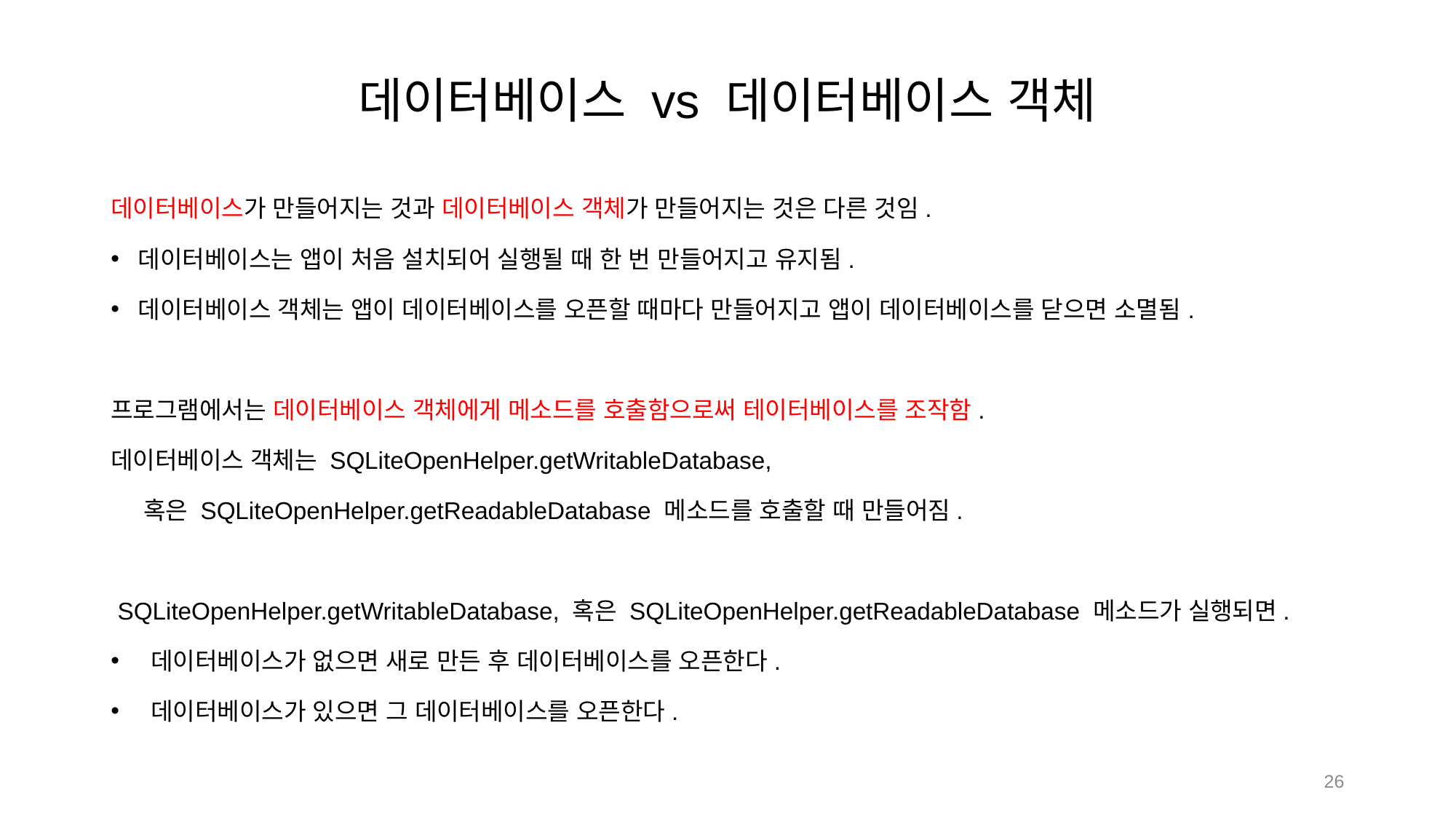

# 데이터베이스 vs 데이터베이스 객체
데이터베이스가 만들어지는 것과 데이터베이스 객체가 만들어지는 것은 다른 것임.
데이터베이스는 앱이 처음 설치되어 실행될 때 한 번 만들어지고 유지됨.
데이터베이스 객체는 앱이 데이터베이스를 오픈할 때마다 만들어지고 앱이 데이터베이스를 닫으면 소멸됨.

프로그램에서는 데이터베이스 객체에게 메소드를 호출함으로써 테이터베이스를 조작함.
데이터베이스 객체는 SQLiteOpenHelper.getWritableDatabase,
    혹은 SQLiteOpenHelper.getReadableDatabase 메소드를 호출할 때 만들어짐.

 SQLiteOpenHelper.getWritableDatabase, 혹은 SQLiteOpenHelper.getReadableDatabase 메소드가 실행되면.
 데이터베이스가 없으면 새로 만든 후 데이터베이스를 오픈한다.
 데이터베이스가 있으면 그 데이터베이스를 오픈한다.
26